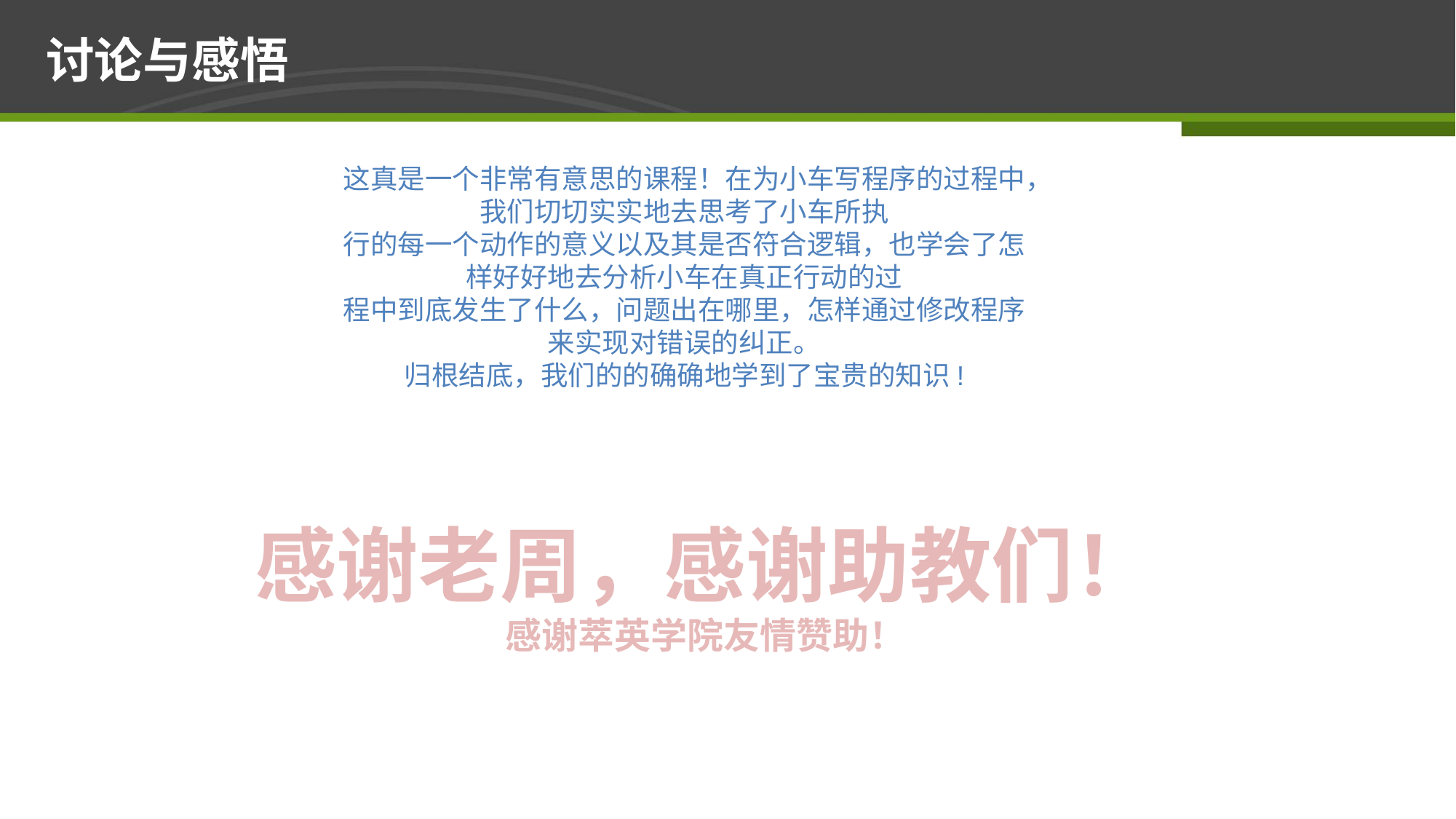

# 讨论与感悟
这真是一个非常有意思的课程！在为小车写程序的过程中，我们切切实实地去思考了小车所执
行的每一个动作的意义以及其是否符合逻辑，也学会了怎样好好地去分析小车在真正行动的过
程中到底发生了什么，问题出在哪里，怎样通过修改程序来实现对错误的纠正。
归根结底，我们的的确确地学到了宝贵的知识!
感谢老周，感谢助教们！
感谢萃英学院友情赞助！